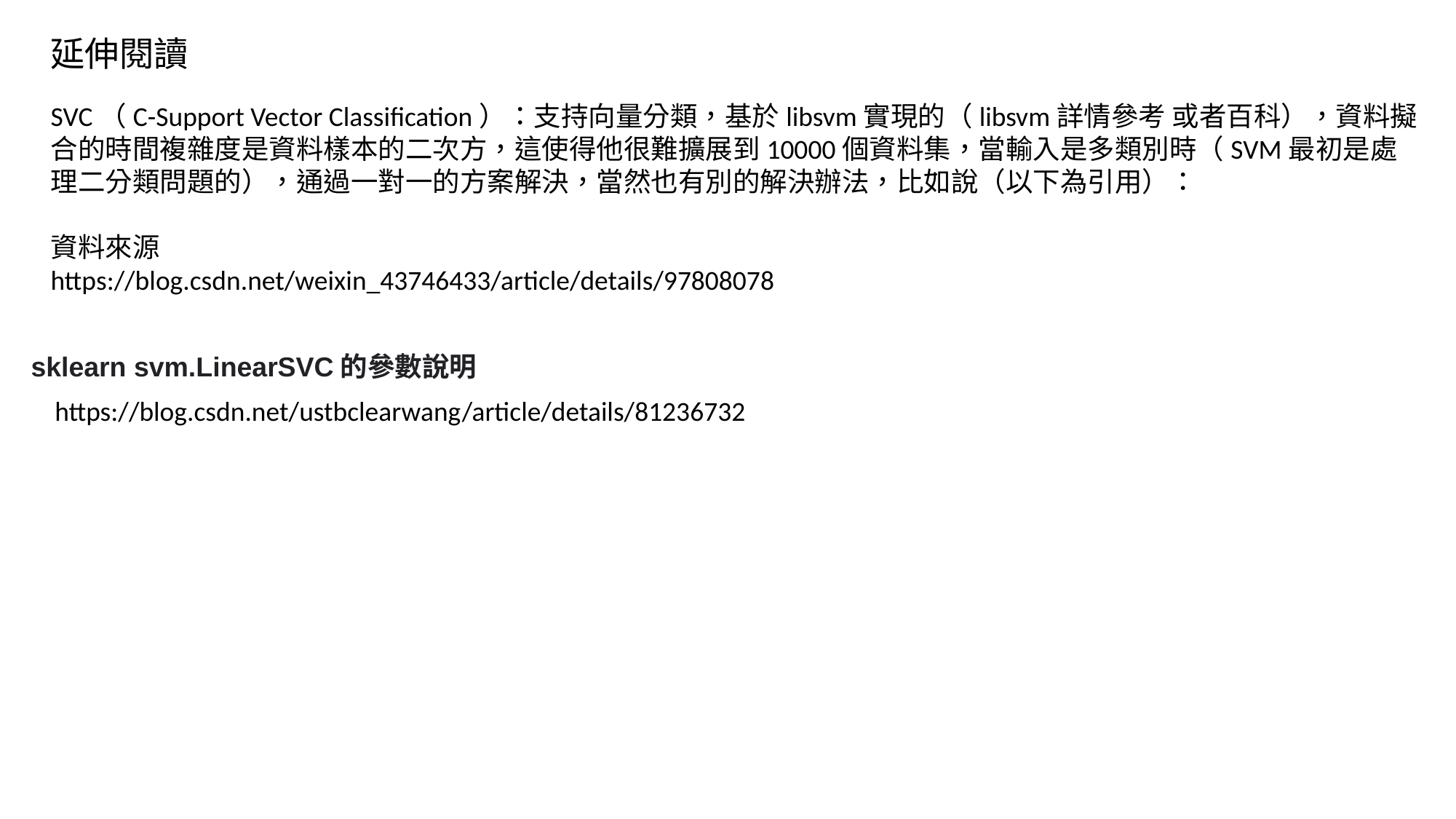

延伸閱讀
SVC（C-Support Vector Classification）：支持向量分類，基於libsvm實現的（libsvm詳情參考 或者百科），資料擬合的時間複雜度是資料樣本的二次方，這使得他很難擴展到10000個資料集，當輸入是多類別時（SVM最初是處理二分類問題的），通過一對一的方案解決，當然也有別的解決辦法，比如說（以下為引用）：

資料來源
https://blog.csdn.net/weixin_43746433/article/details/97808078
sklearn svm.LinearSVC的參數說明
https://blog.csdn.net/ustbclearwang/article/details/81236732